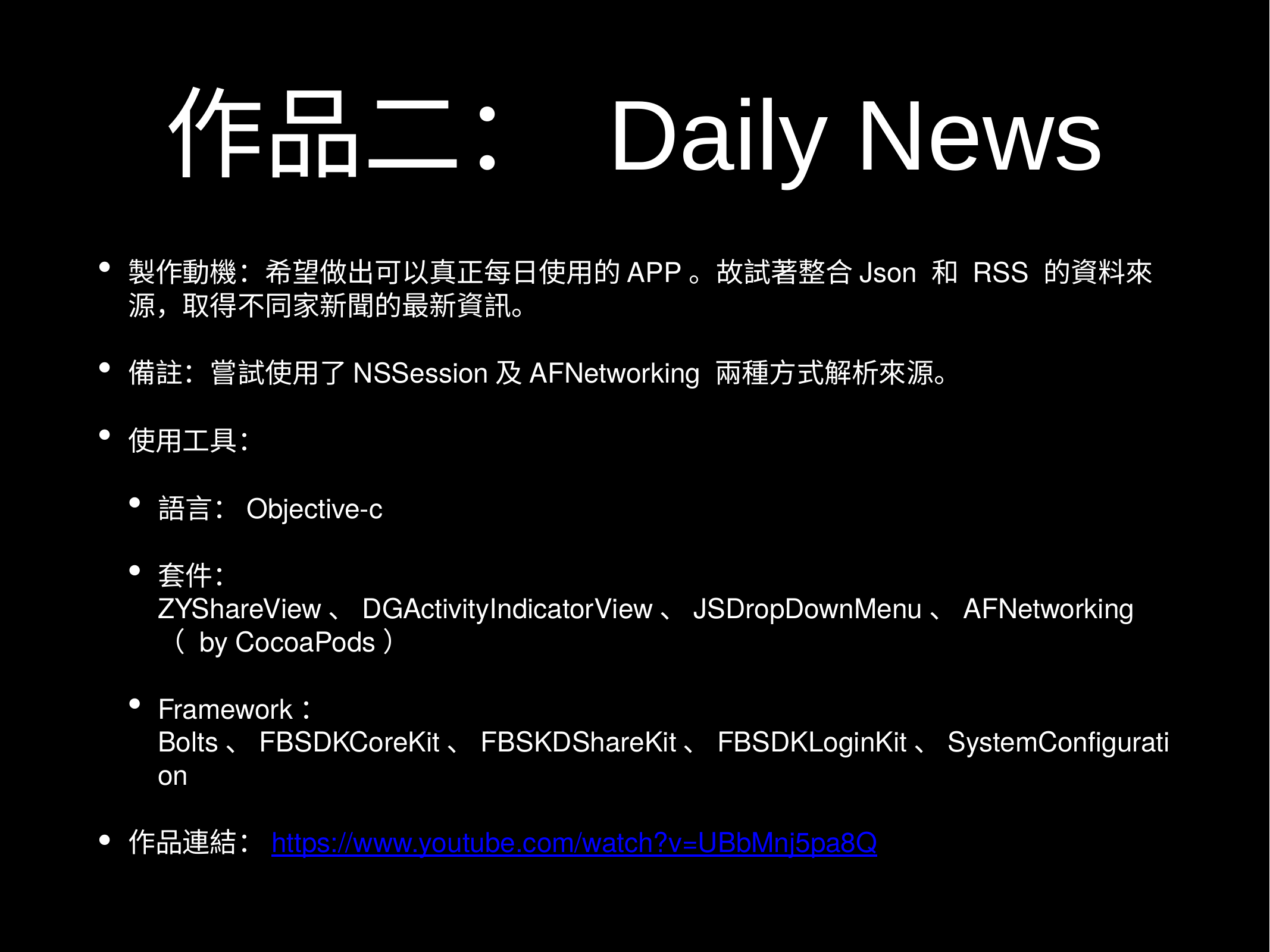

# 作品二： Daily News
製作動機：希望做出可以真正每日使用的APP。故試著整合Json 和 RSS 的資料來源，取得不同家新聞的最新資訊。
備註：嘗試使用了NSSession及AFNetworking 兩種方式解析來源。
使用工具：
語言：Objective-c
套件：ZYShareView、DGActivityIndicatorView、JSDropDownMenu、AFNetworking （ by CocoaPods）
Framework：Bolts、FBSDKCoreKit、FBSKDShareKit、FBSDKLoginKit、SystemConfiguration
作品連結：https://www.youtube.com/watch?v=UBbMnj5pa8Q